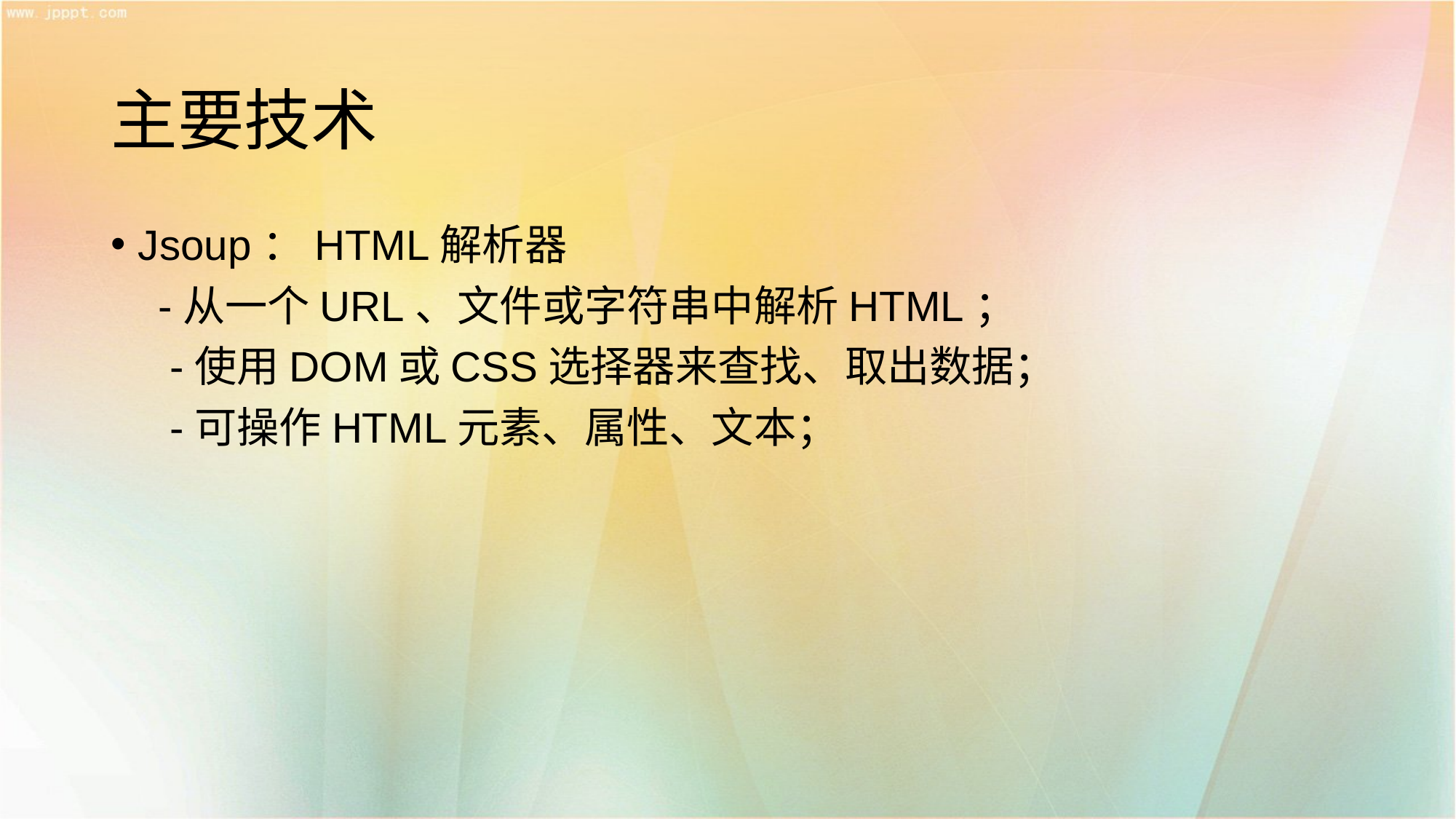

# 主要技术
Jsoup：HTML解析器
    -从一个URL、文件或字符串中解析HTML；
     -使用DOM或CSS选择器来查找、取出数据；
     -可操作HTML元素、属性、文本；